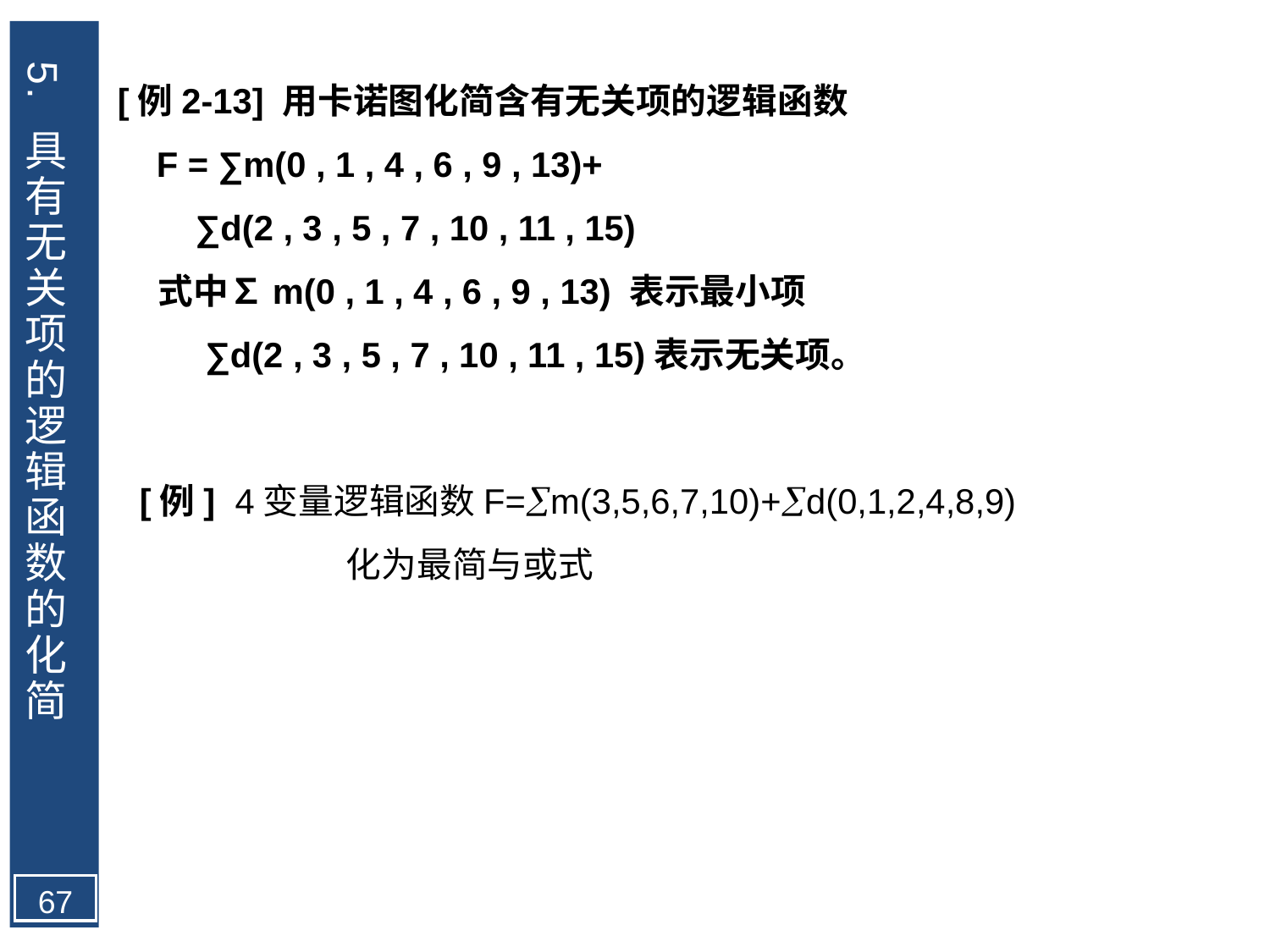

5. 具有无关项的逻辑函数的化简
[例2-13] 用卡诺图化简含有无关项的逻辑函数
    F = ∑m(0 , 1 , 4 , 6 , 9 , 13)+
        ∑d(2 , 3 , 5 , 7 , 10 , 11 , 15)
    式中∑m(0 , 1 , 4 , 6 , 9 , 13) 表示最小项
         ∑d(2 , 3 , 5 , 7 , 10 , 11 , 15)表示无关项。
[例]  4变量逻辑函数F=∑m(3,5,6,7,10)+∑d(0,1,2,4,8,9)
		 化为最简与或式
67